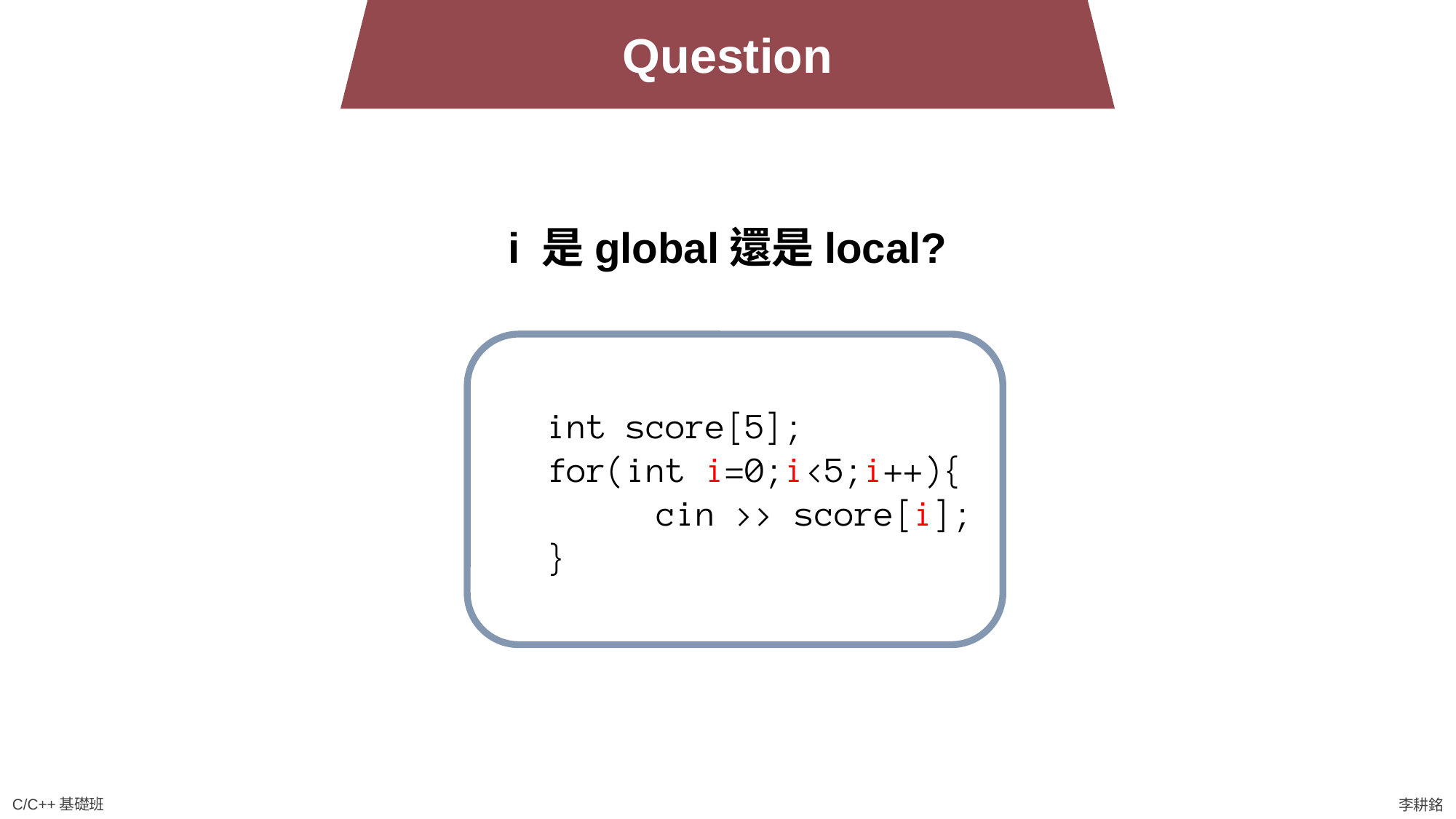

Question
i 是global還是local?
int score[5];
for(int i=0;i<5;i++){
	cin >> score[i];
}
C/C++基礎班
李耕銘